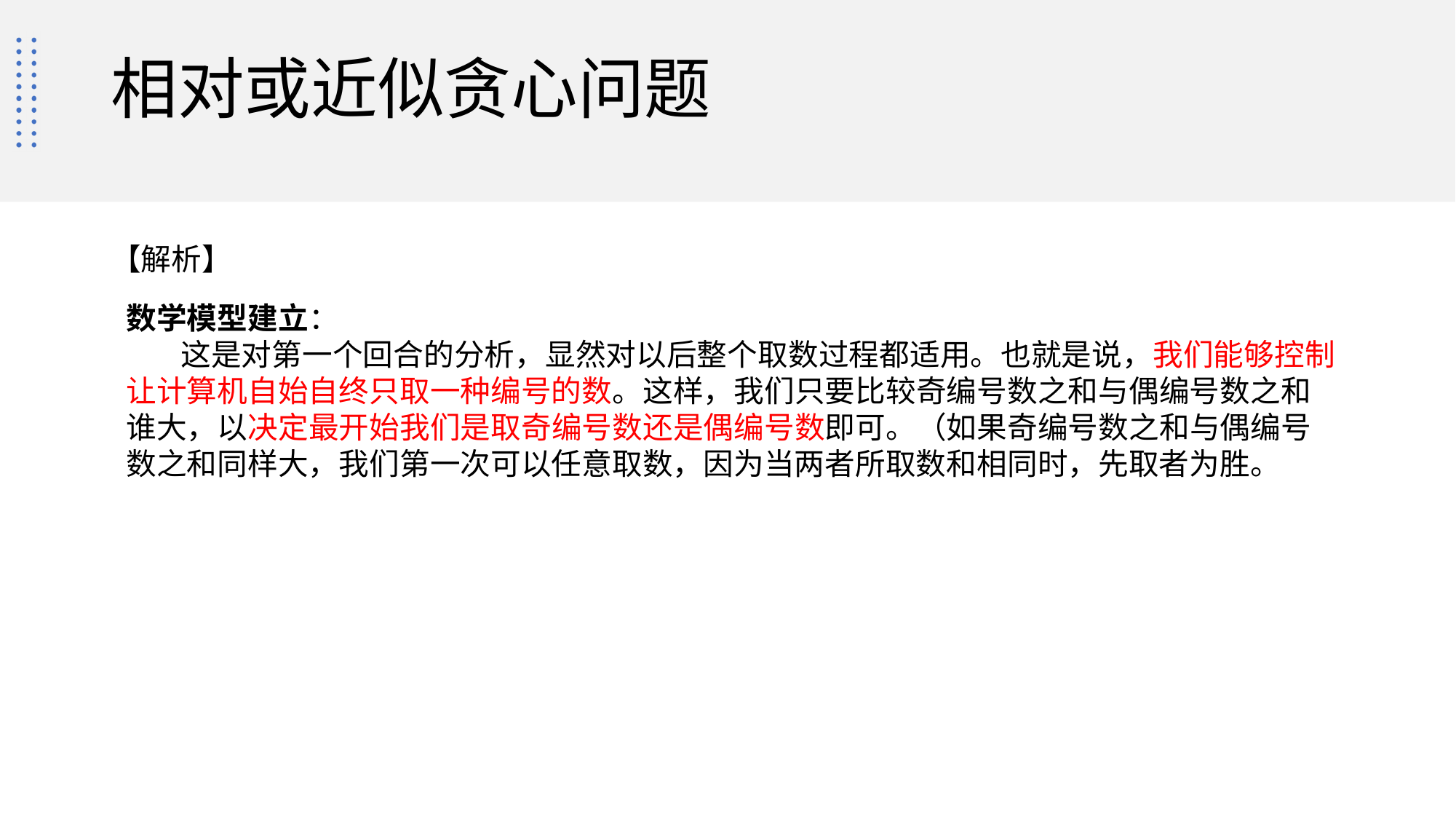

# 相对或近似贪心问题
【解析】
数学模型建立：
       这是对第一个回合的分析，显然对以后整个取数过程都适用。也就是说，我们能够控制让计算机自始自终只取一种编号的数。这样，我们只要比较奇编号数之和与偶编号数之和谁大，以决定最开始我们是取奇编号数还是偶编号数即可。（如果奇编号数之和与偶编号数之和同样大，我们第一次可以任意取数，因为当两者所取数和相同时，先取者为胜。